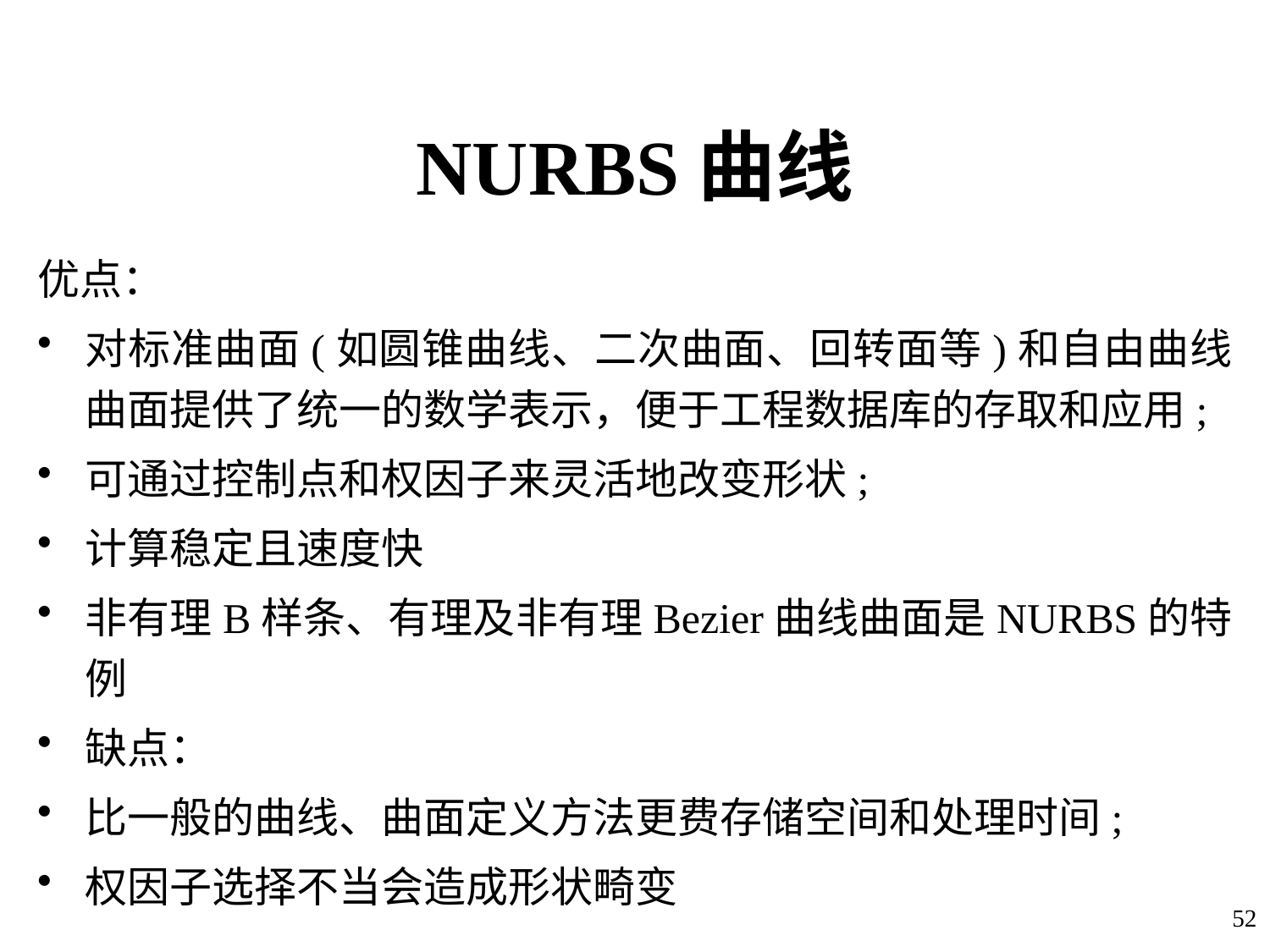

# NURBS曲线
优点：
对标准曲面(如圆锥曲线、二次曲面、回转面等)和自由曲线曲面提供了统一的数学表示，便于工程数据库的存取和应用;
可通过控制点和权因子来灵活地改变形状;
计算稳定且速度快
非有理B样条、有理及非有理Bezier曲线曲面是NURBS的特例
缺点：
比一般的曲线、曲面定义方法更费存储空间和处理时间;
权因子选择不当会造成形状畸变
52